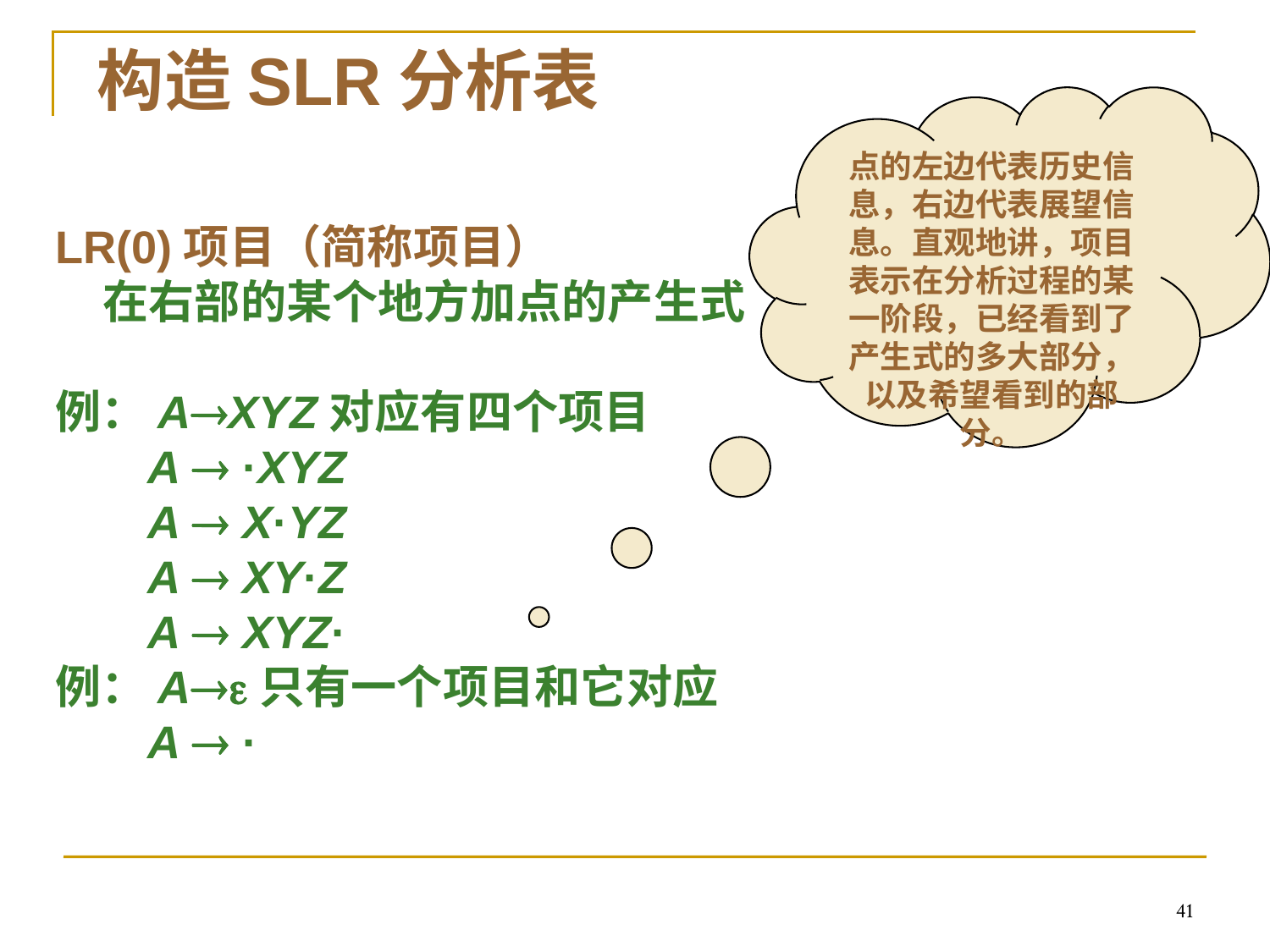

# 构造SLR分析表
点的左边代表历史信息，右边代表展望信息。直观地讲，项目表示在分析过程的某一阶段，已经看到了产生式的多大部分，以及希望看到的部分。
LR(0)项目（简称项目）
在右部的某个地方加点的产生式

例：A→XYZ对应有四个项目
	A → ·XYZ
	A → X·YZ
	A → XY·Z
	A → XYZ·
例：A→ε只有一个项目和它对应
	A → ·
41